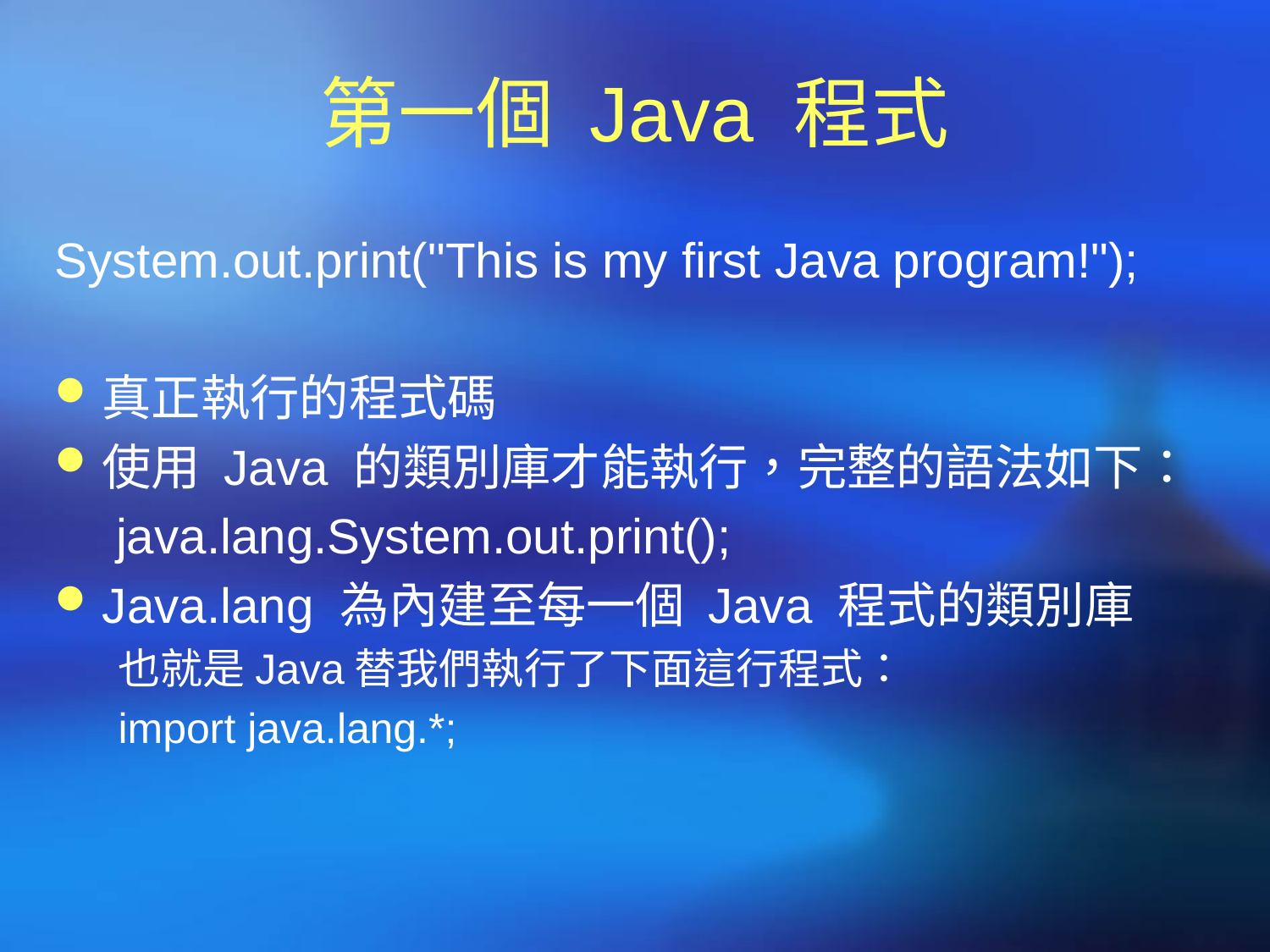

# 第一個 Java 程式
System.out.print("This is my first Java program!");

真正執行的程式碼
使用 Java 的類別庫才能執行，完整的語法如下：
	 java.lang.System.out.print();
Java.lang 為內建至每一個 Java 程式的類別庫
也就是Java替我們執行了下面這行程式：
import java.lang.*;